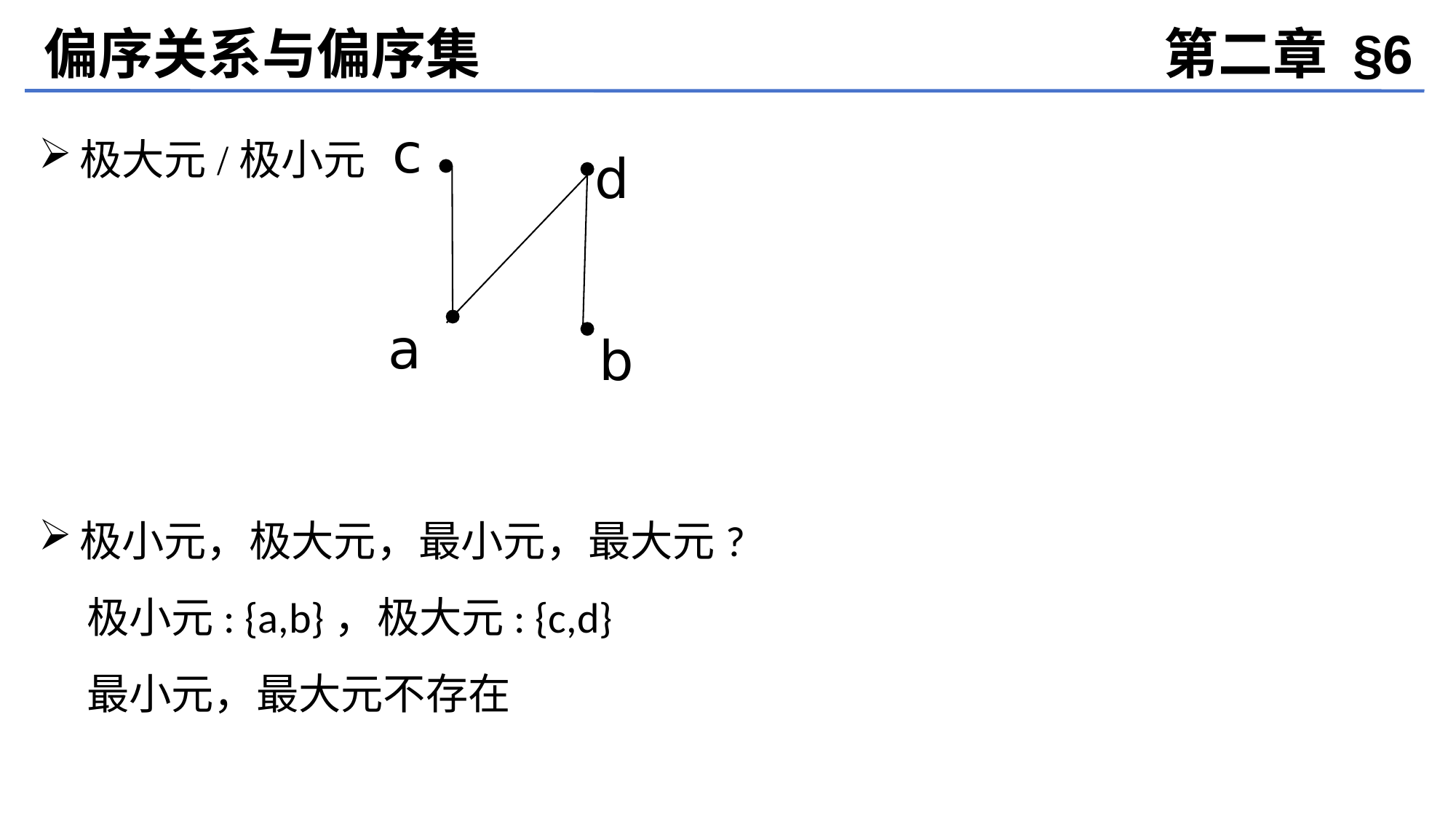

偏序关系与偏序集
第二章 §6
极大元/极小元

极小元，极大元，最小元，最大元?
    极小元: {a,b}，极大元: {c,d}
    最小元，最大元不存在

c
d

a
b